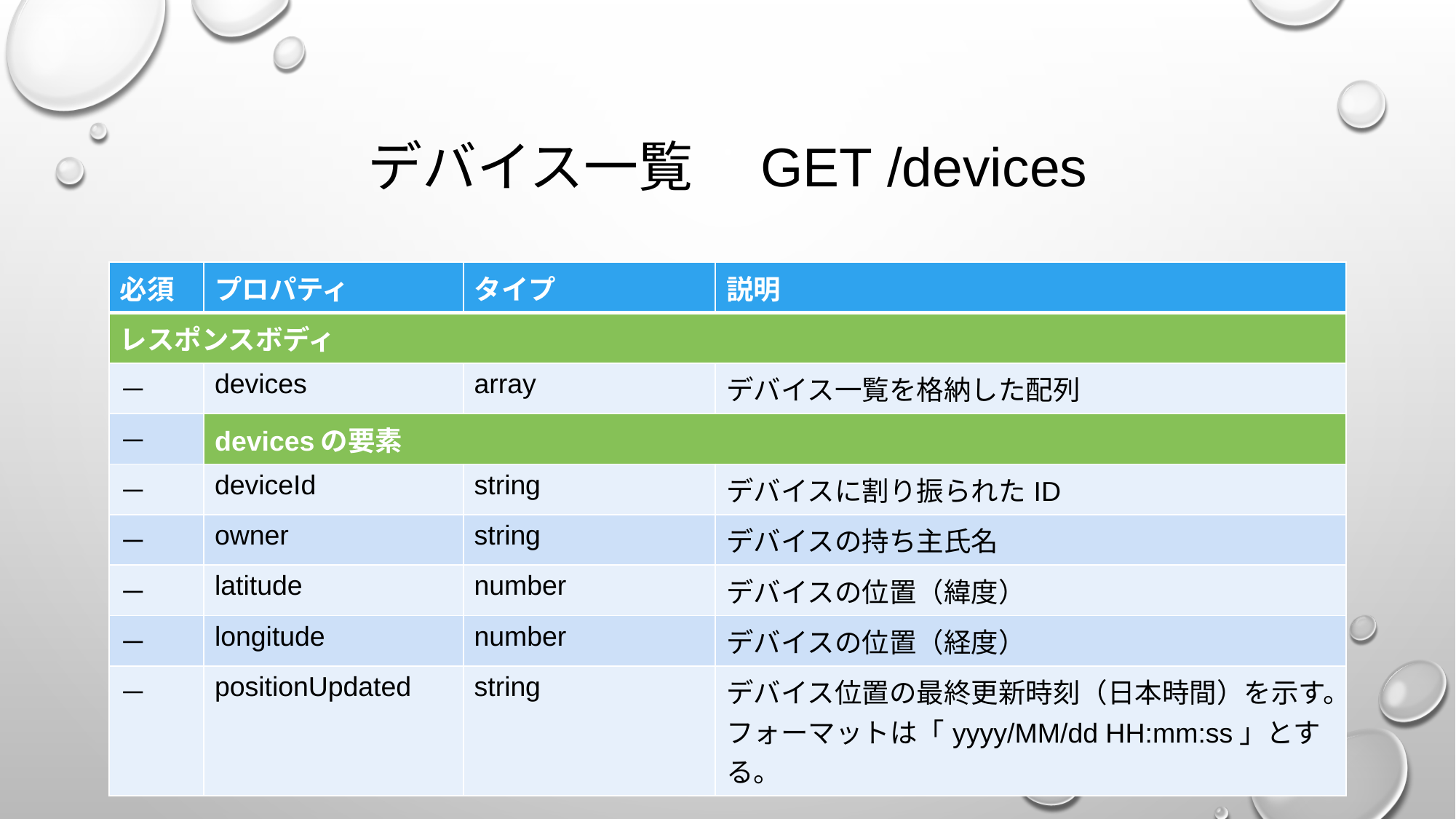

# デバイス一覧　get /devices
| 必須 | プロパティ | タイプ | 説明 |
| --- | --- | --- | --- |
| レスポンスボディ |  |  |  |
| － | devices | array | デバイス一覧を格納した配列 |
| － | devicesの要素 |  |  |
| － | deviceId | string | デバイスに割り振られたID |
| － | owner | string | デバイスの持ち主氏名 |
| － | latitude | number | デバイスの位置（緯度） |
| － | longitude | number | デバイスの位置（経度） |
| － | positionUpdated | string | デバイス位置の最終更新時刻（日本時間）を示す。 フォーマットは「yyyy/MM/dd HH:mm:ss」とする。 |